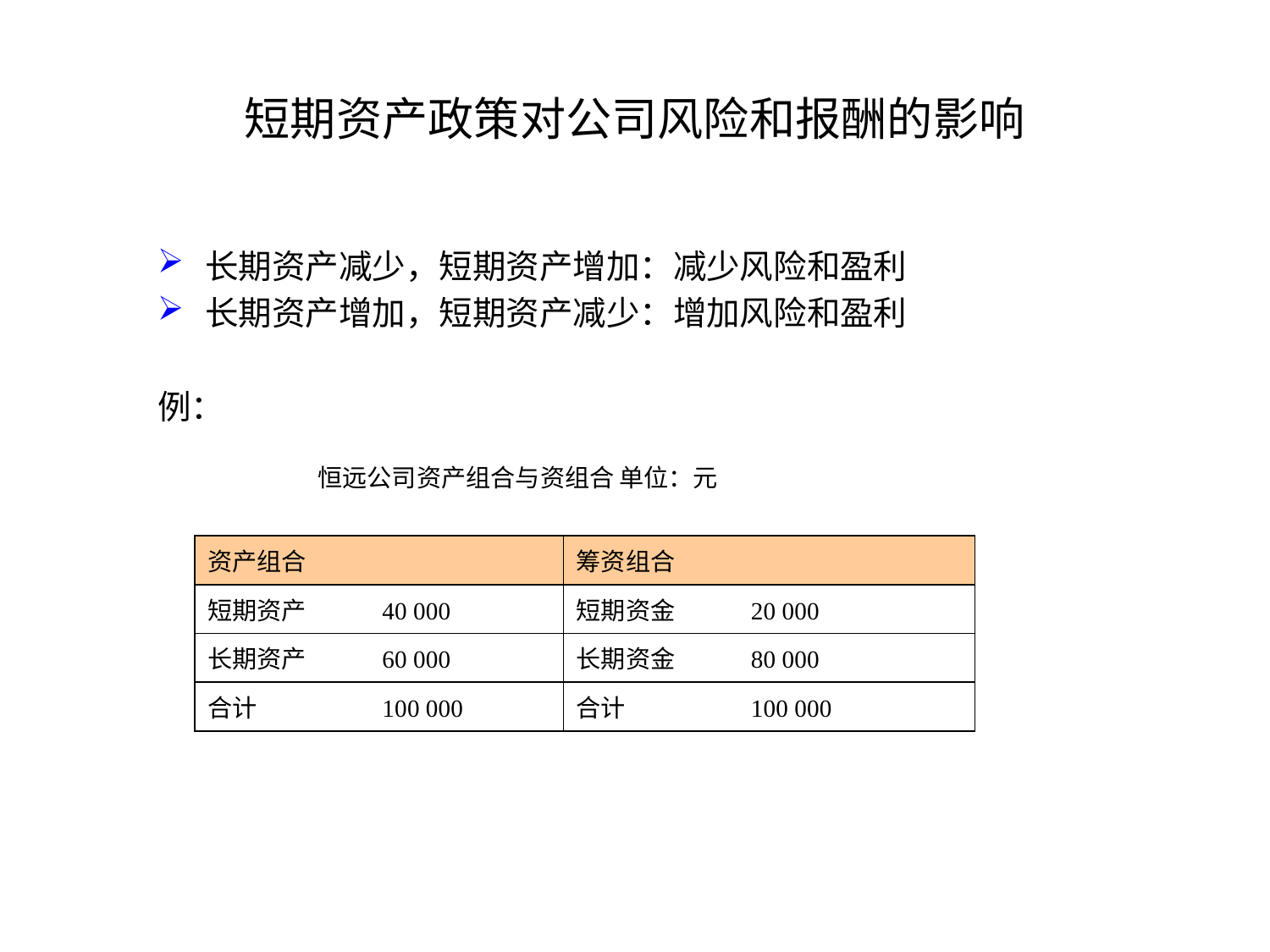

短期资产政策对公司风险和报酬的影响
长期资产减少，短期资产增加：减少风险和盈利
长期资产增加，短期资产减少：增加风险和盈利

例：
恒远公司资产组合与资组合	单位：元
| 资产组合 | 筹资组合 |
| --- | --- |
| 短期资产 40 000 | 短期资金 20 000 |
| 长期资产 60 000 | 长期资金 80 000 |
| 合计 100 000 | 合计 100 000 |